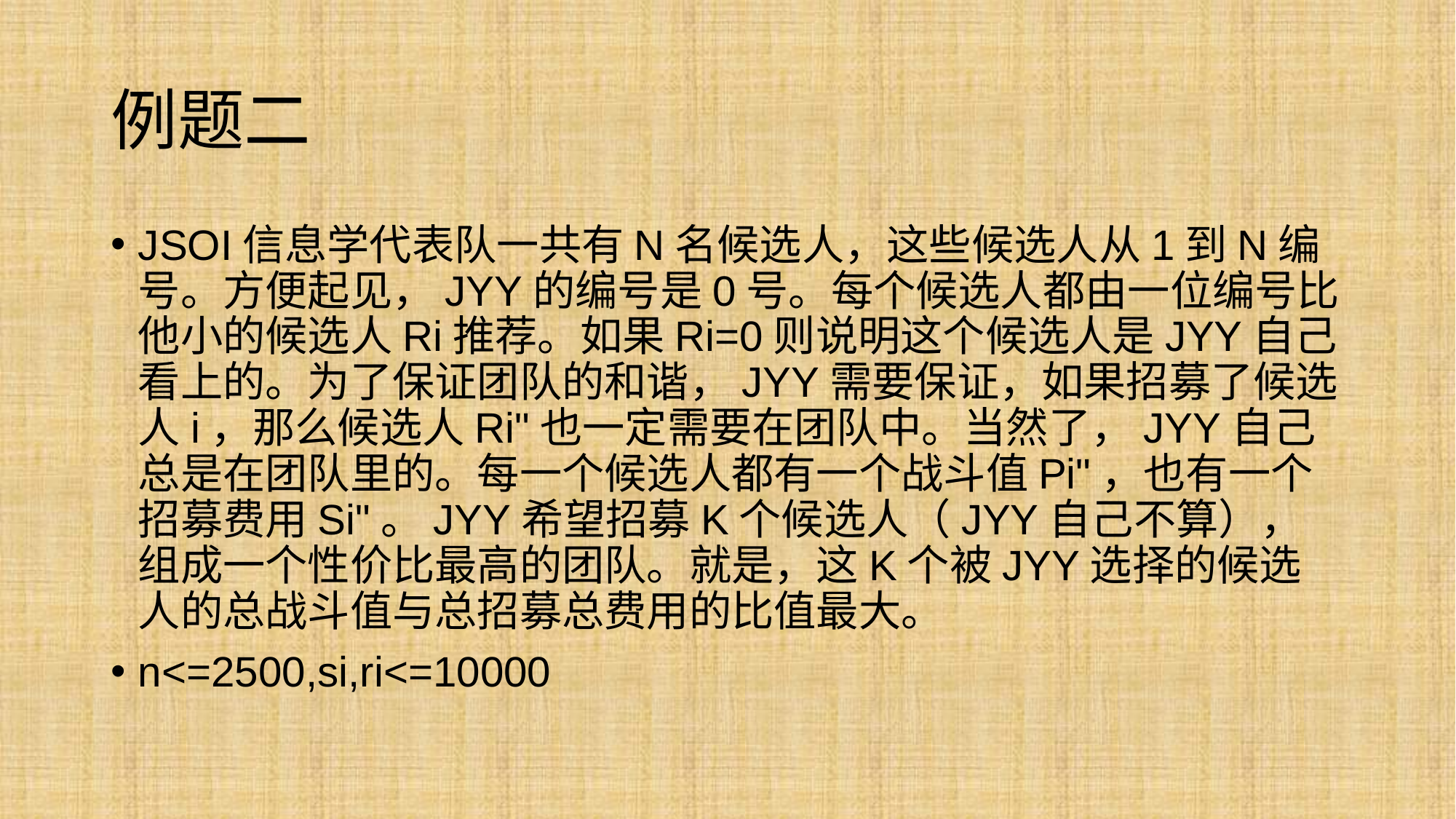

# 例题二
JSOI信息学代表队一共有N名候选人，这些候选人从1到N编号。方便起见，JYY的编号是0号。每个候选人都由一位编号比他小的候选人Ri推荐。如果Ri=0则说明这个候选人是JYY自己看上的。为了保证团队的和谐，JYY需要保证，如果招募了候选人i，那么候选人Ri"也一定需要在团队中。当然了，JYY自己总是在团队里的。每一个候选人都有一个战斗值Pi"，也有一个招募费用Si"。JYY希望招募K个候选人（JYY自己不算），组成一个性价比最高的团队。就是，这K个被JYY选择的候选人的总战斗值与总招募总费用的比值最大。
n<=2500,si,ri<=10000